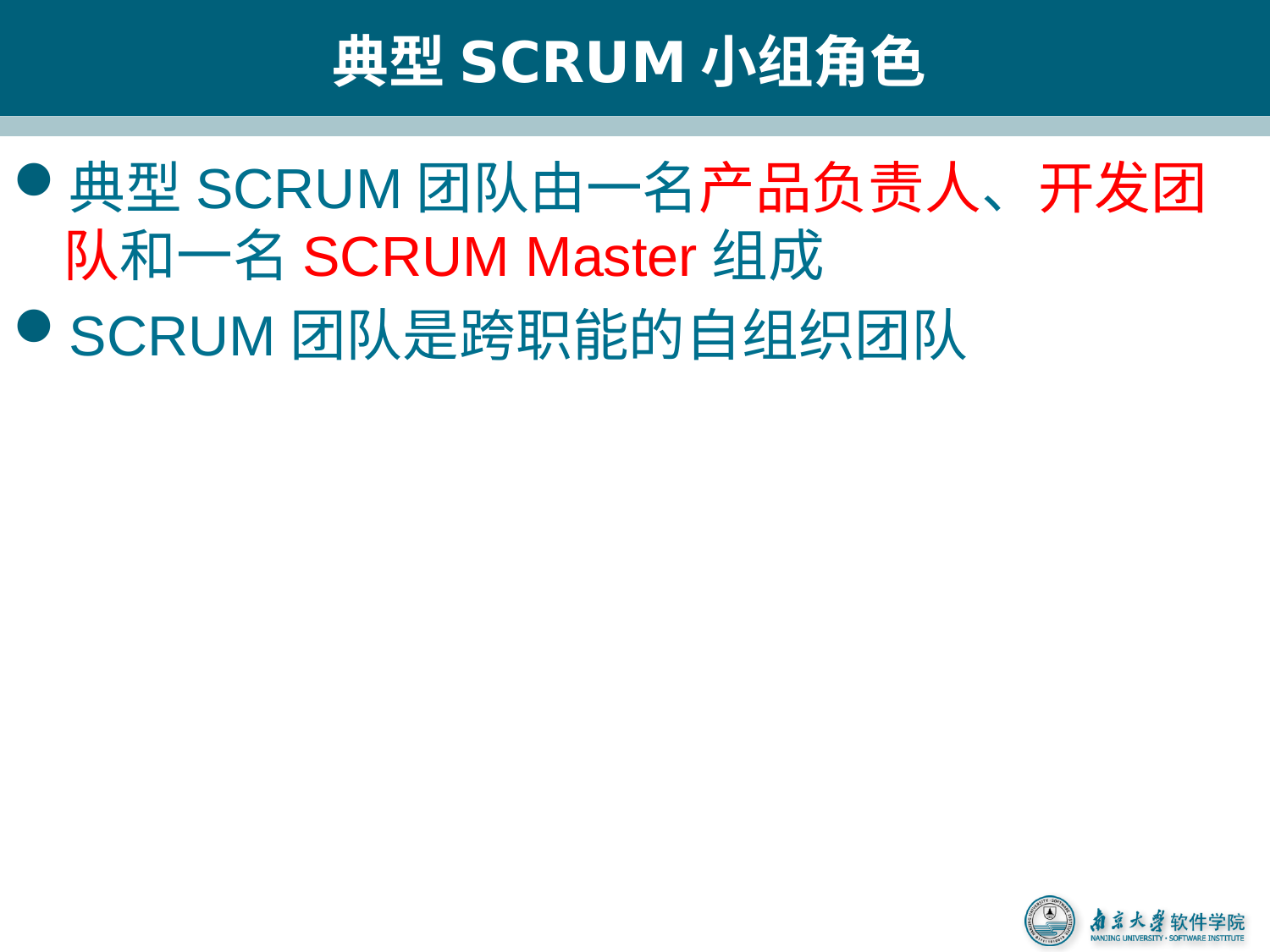

# 典型SCRUM小组角色
典型SCRUM团队由一名产品负责人、开发团队和一名SCRUM Master组成
SCRUM团队是跨职能的自组织团队